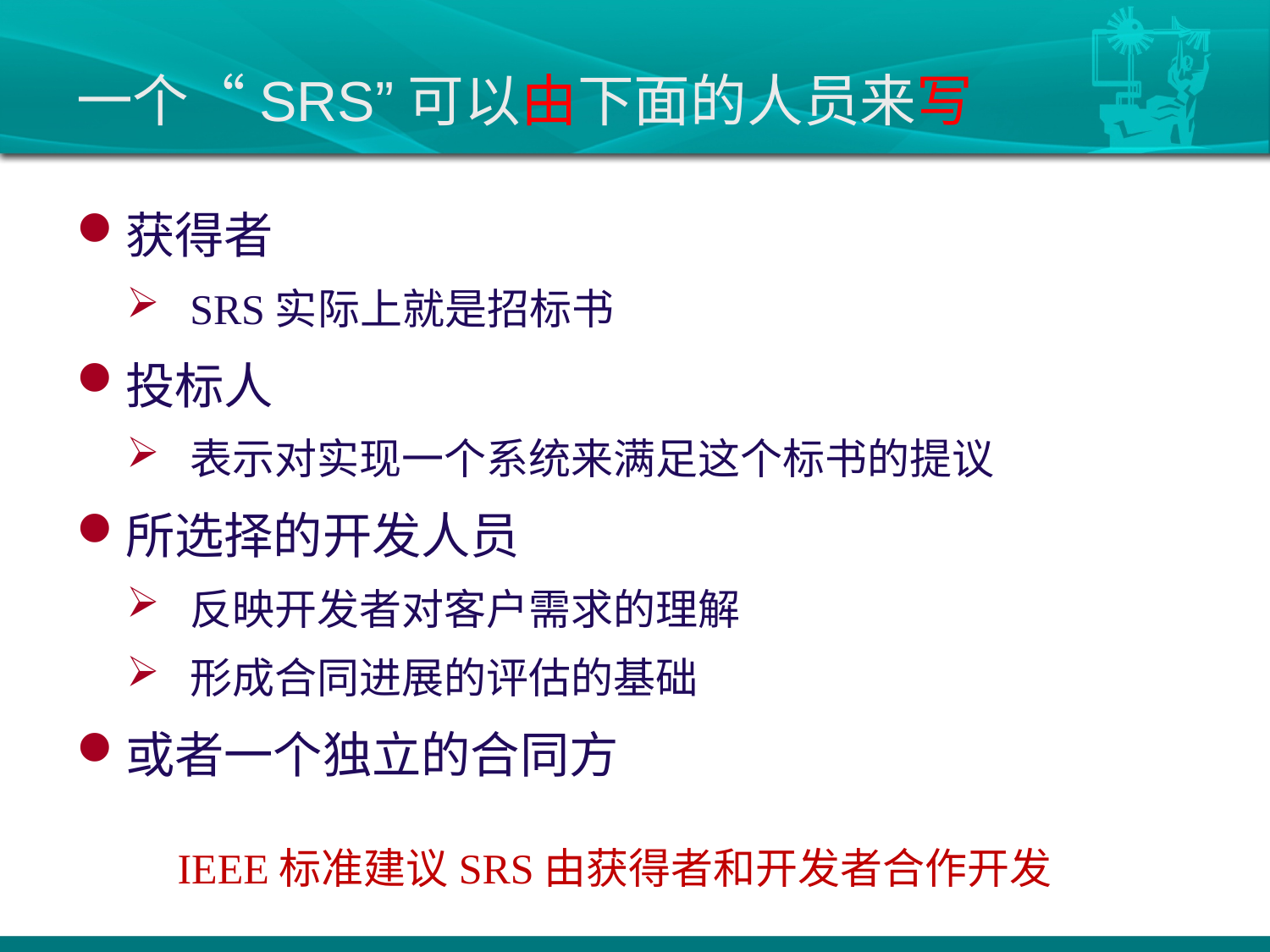

# 一个“SRS”可以由下面的人员来写
获得者
SRS实际上就是招标书
投标人
表示对实现一个系统来满足这个标书的提议
所选择的开发人员
反映开发者对客户需求的理解
形成合同进展的评估的基础
或者一个独立的合同方
IEEE标准建议SRS由获得者和开发者合作开发